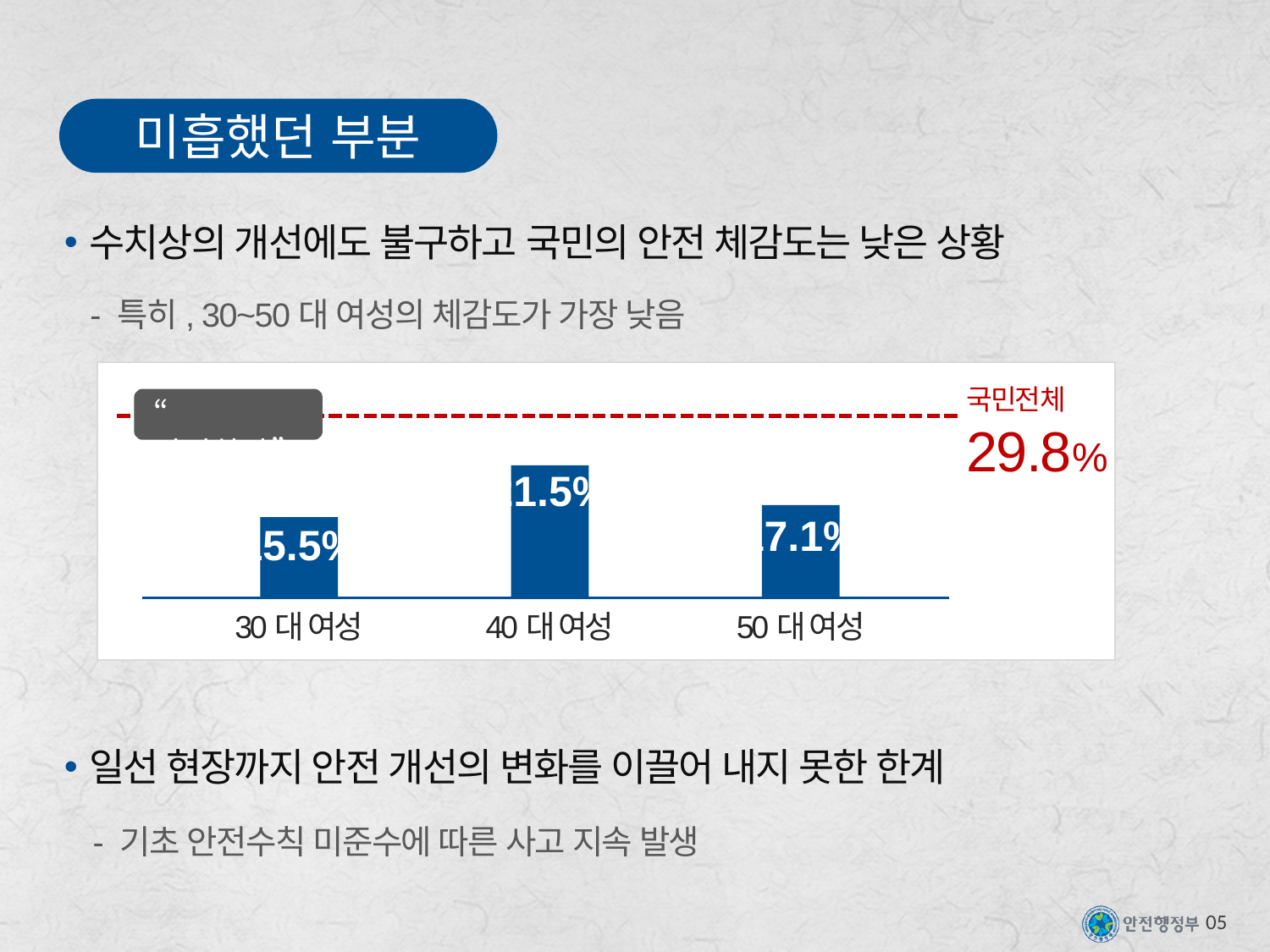

미흡했던 부분
수치상의 개선에도 불구하고 국민의 안전 체감도는 낮은 상황
 - 특히, 30~50대 여성의 체감도가 가장 낮음

국민전체
29.8%
“안전하다”

21.5%

40대 여성
17.1%

50대 여성
15.5%

30대 여성
일선 현장까지 안전 개선의 변화를 이끌어 내지 못한 한계
 - 기초 안전수칙 미준수에 따른 사고 지속 발생
05